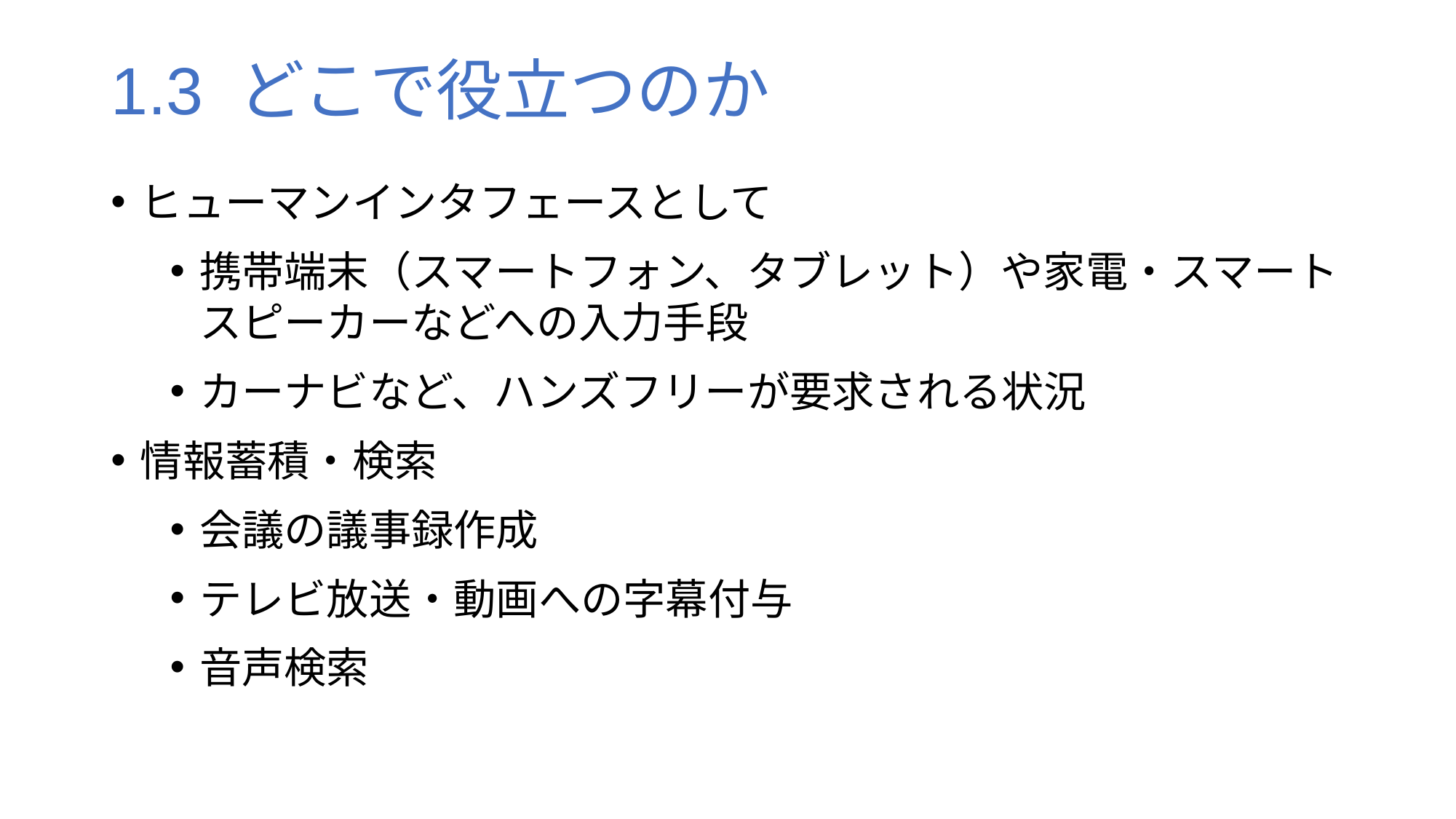

# 1.3 どこで役立つのか
ヒューマンインタフェースとして
携帯端末（スマートフォン、タブレット）や家電・スマートスピーカーなどへの入力手段
カーナビなど、ハンズフリーが要求される状況
情報蓄積・検索
会議の議事録作成
テレビ放送・動画への字幕付与
音声検索